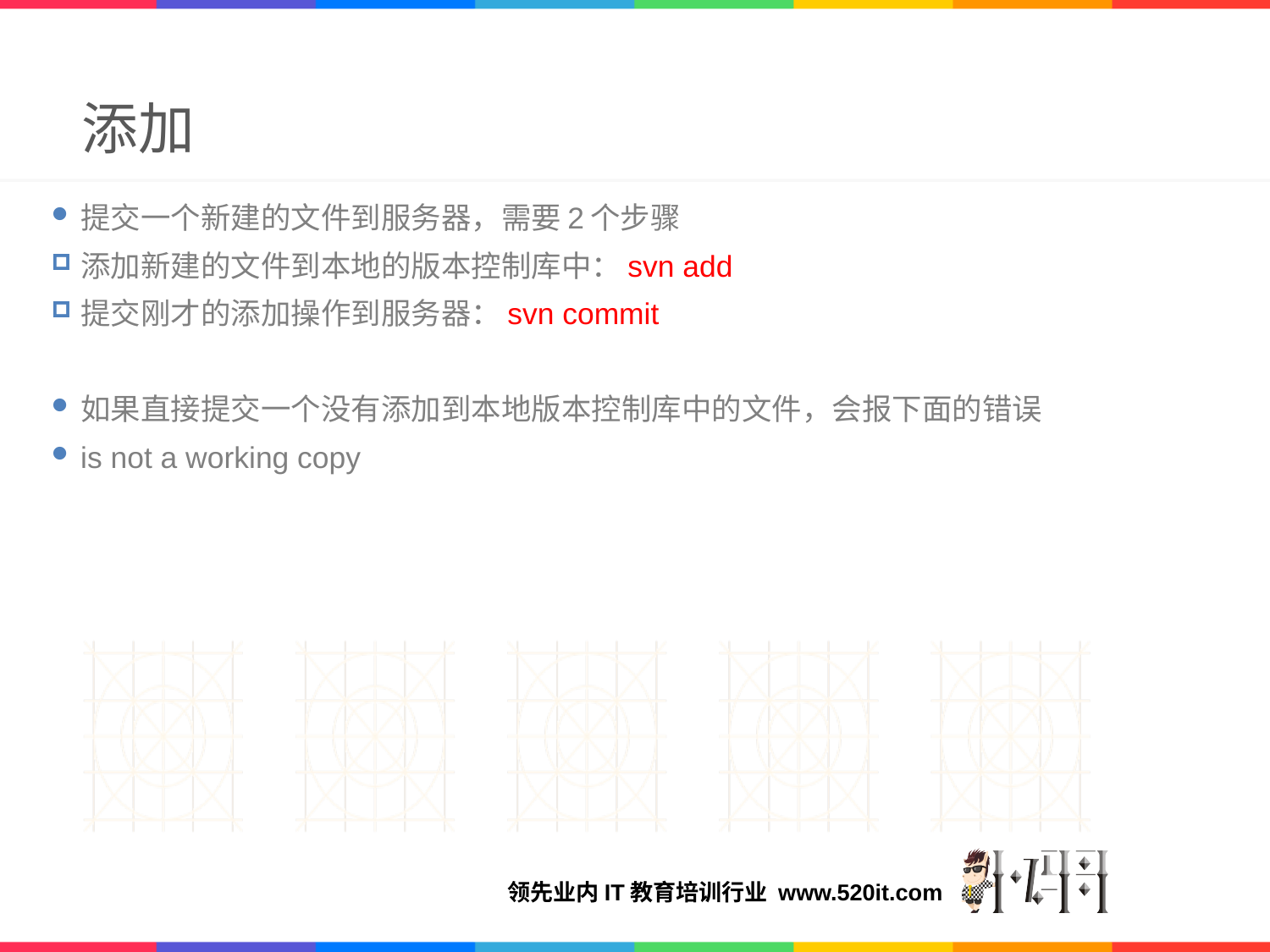

# 添加
提交一个新建的文件到服务器，需要2个步骤
添加新建的文件到本地的版本控制库中：svn add
提交刚才的添加操作到服务器：svn commit

如果直接提交一个没有添加到本地版本控制库中的文件，会报下面的错误
is not a working copy